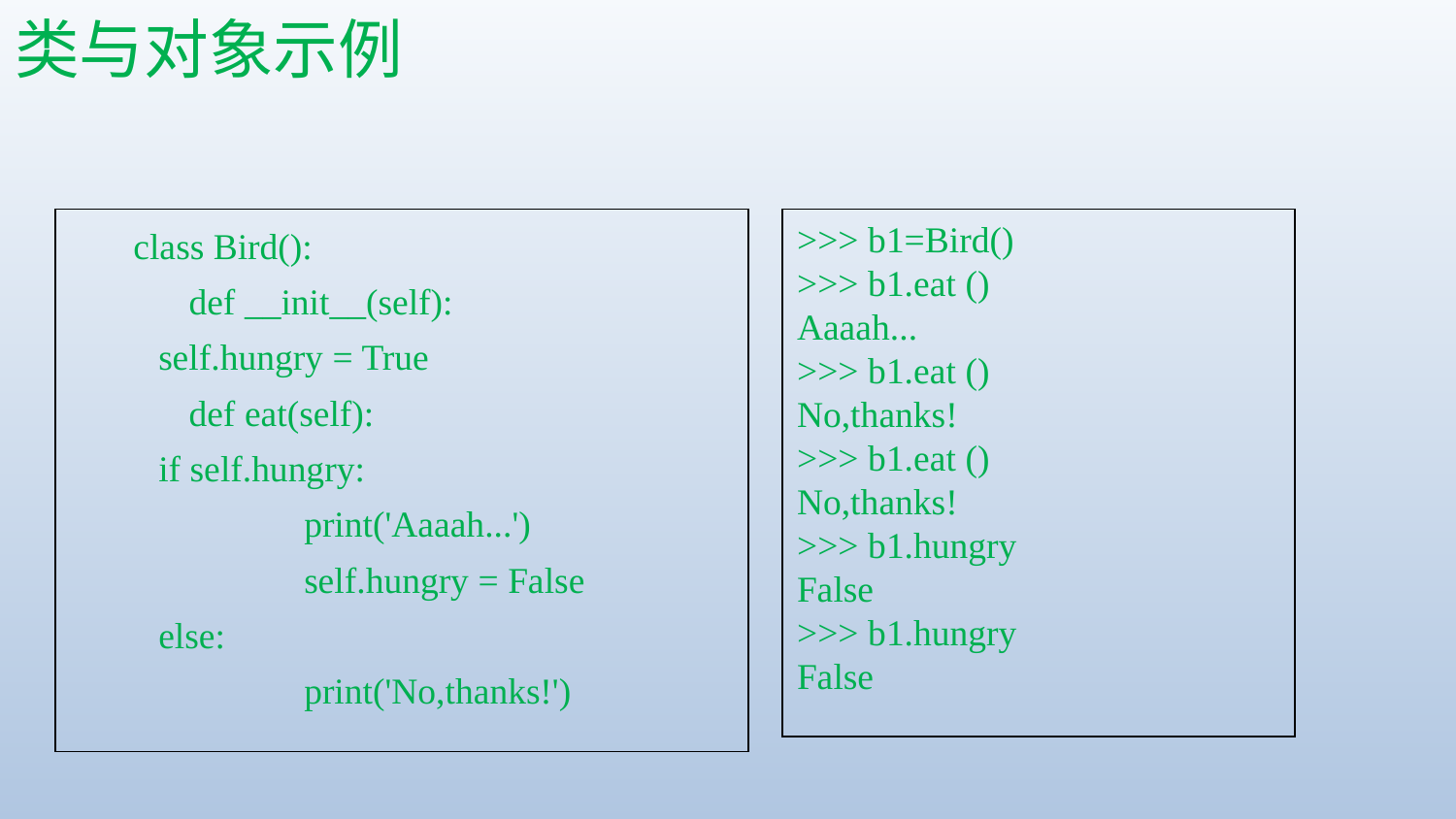

# 类与对象示例

 class Bird():
       def __init__(self):
	self.hungry = True
       def eat(self):
	if self.hungry:
		print('Aaaah...')
		self.hungry = False
	else:
		print('No,thanks!')

>>> b1=Bird()
>>> b1.eat ()
Aaaah...
>>> b1.eat ()
No,thanks!
>>> b1.eat ()
No,thanks!
>>> b1.hungry
False
>>> b1.hungry
False